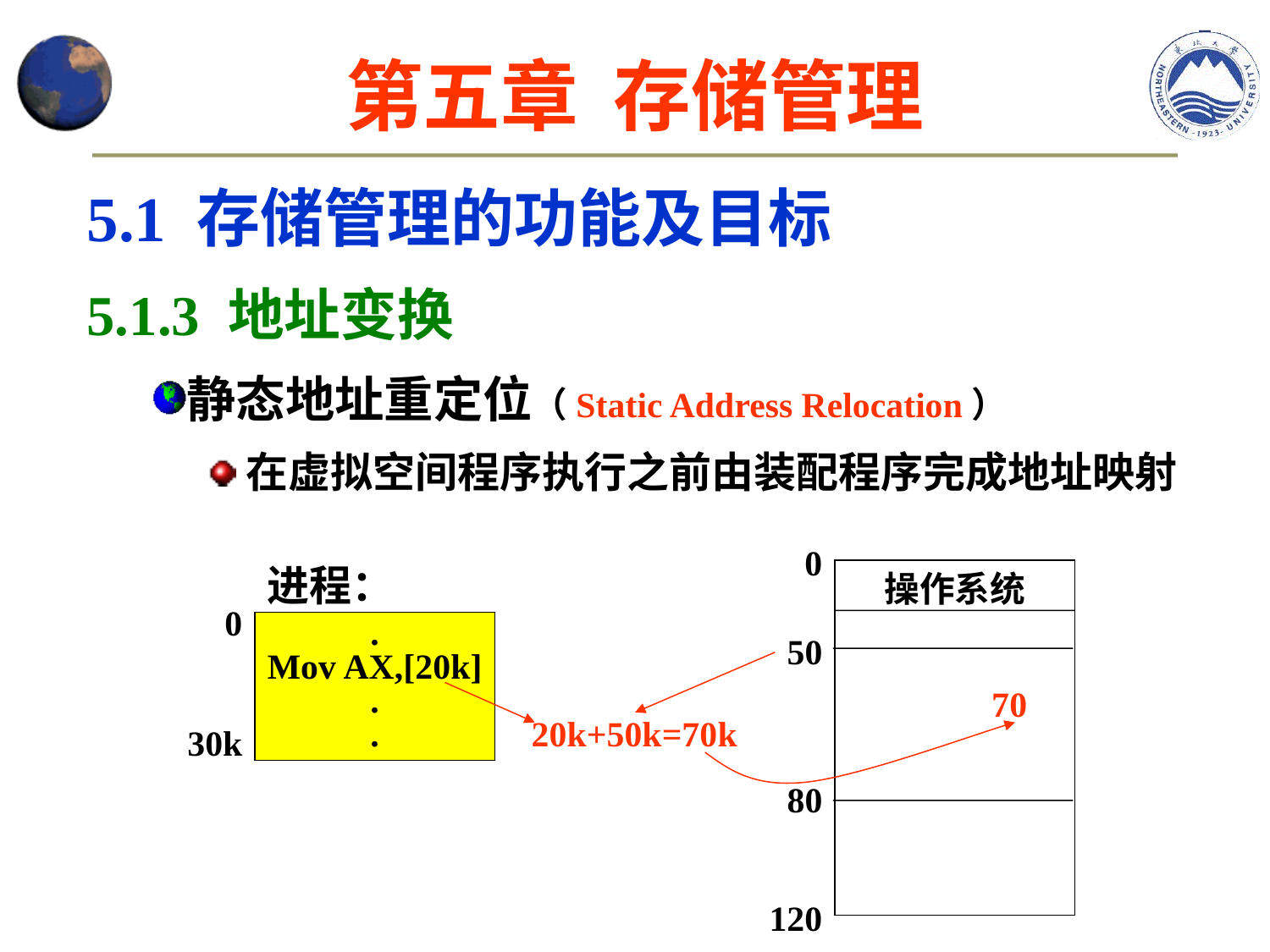

第五章  存储管理
5.1 存储管理的功能及目标
5.1.3 地址变换
静态地址重定位（Static Address Relocation）
在虚拟空间程序执行之前由装配程序完成地址映射
0

50

80

120
操作系统

进程：
0

30k
.
Mov AX,[20k]
.
.
.
Mov AX,[    k]
.
.

70

20k+50k=70k